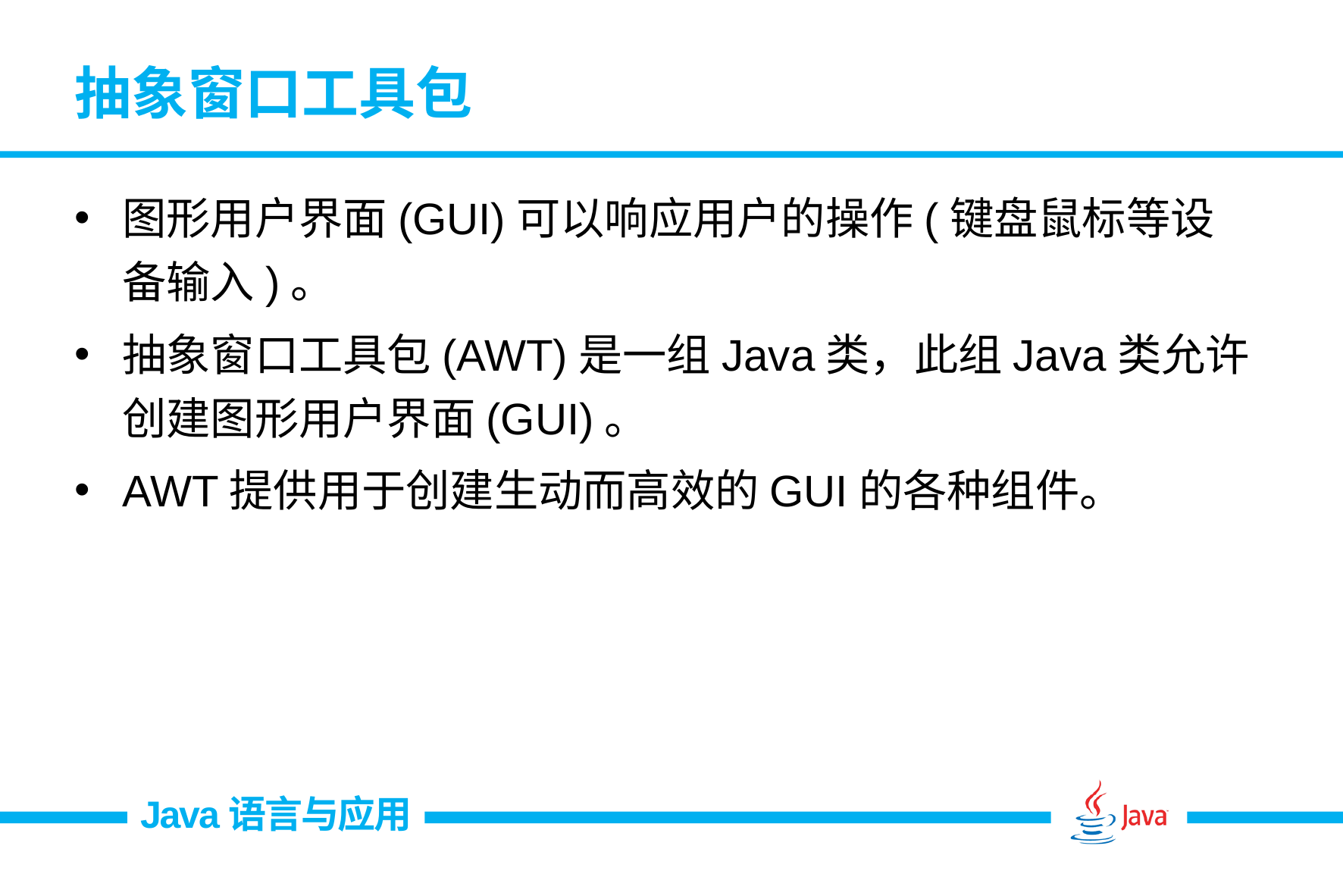

抽象窗口工具包
图形用户界面(GUI)可以响应用户的操作(键盘鼠标等设备输入)。
抽象窗口工具包(AWT)是一组Java类，此组Java类允许创建图形用户界面(GUI)。
AWT提供用于创建生动而高效的GUI的各种组件。